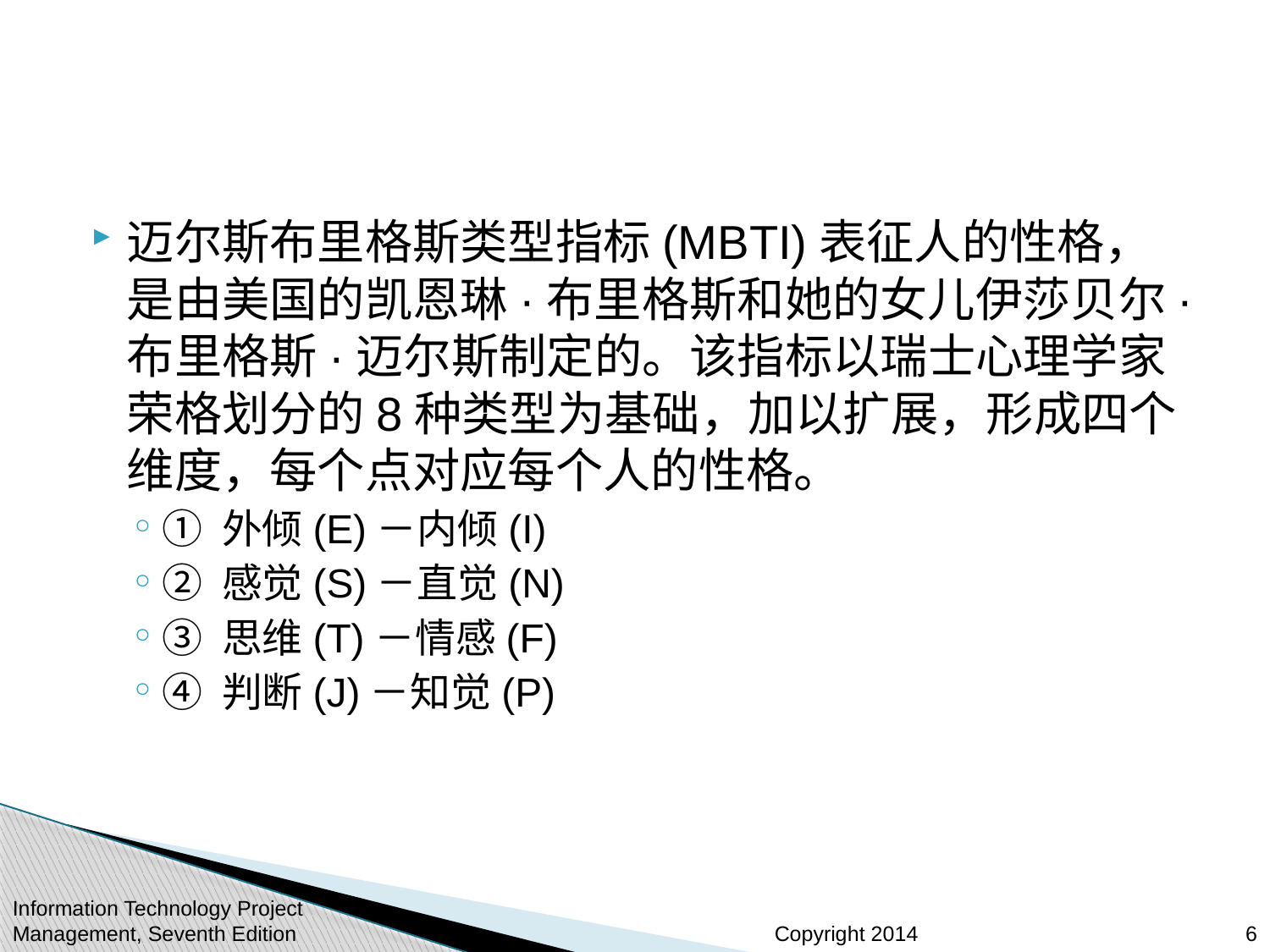

#
迈尔斯布里格斯类型指标(MBTI)表征人的性格，是由美国的凯恩琳·布里格斯和她的女儿伊莎贝尔·布里格斯·迈尔斯制定的。该指标以瑞士心理学家荣格划分的8种类型为基础，加以扩展，形成四个维度，每个点对应每个人的性格。
① 外倾(E)－内倾(I)
② 感觉(S)－直觉(N)
③ 思维(T)－情感(F)
④ 判断(J)－知觉(P)
6